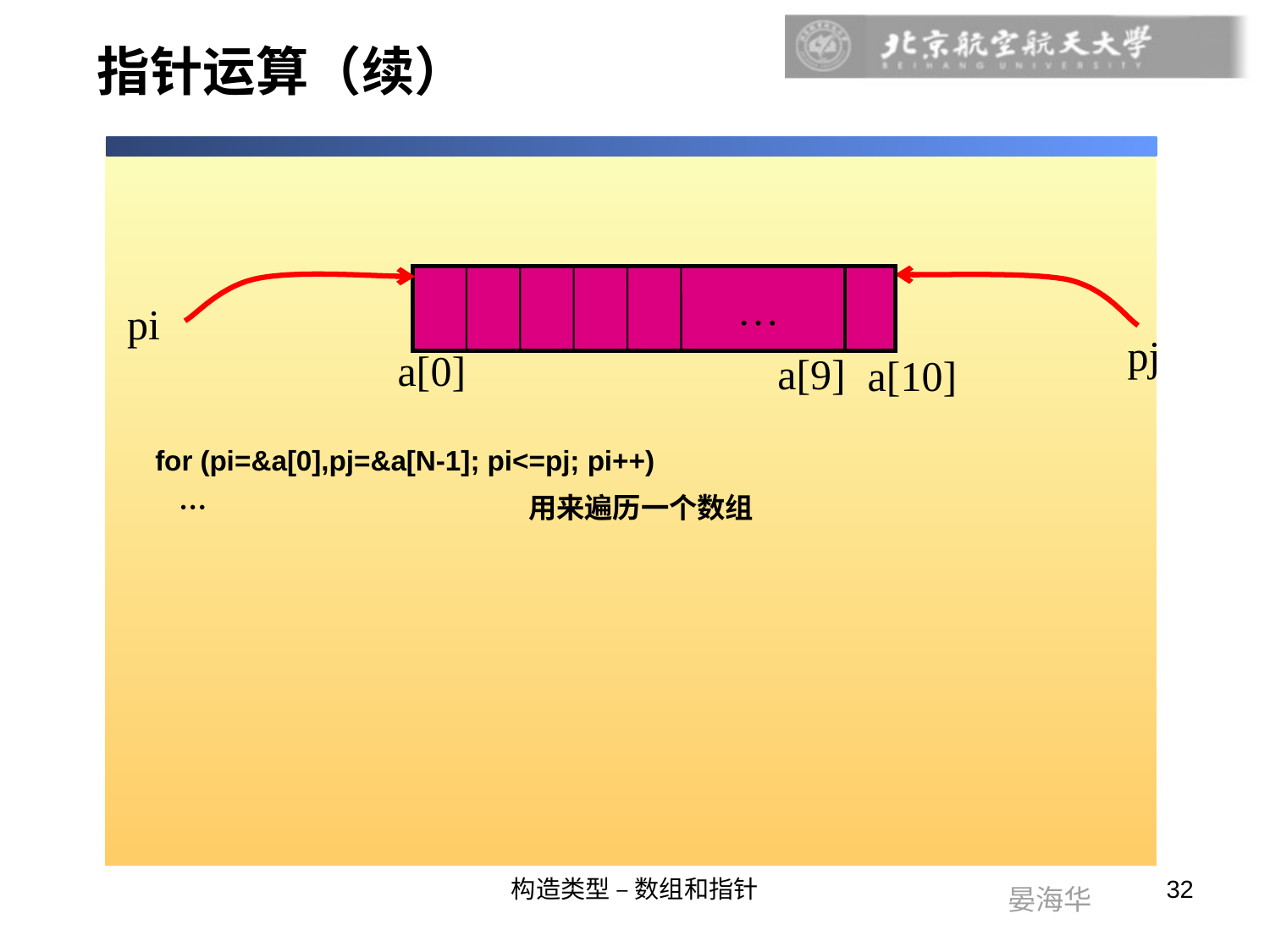

指针运算（续）
		…

a[0]

pi
pj
a[9]
a[10]
 for (pi=&a[0],pj=&a[N-1]; pi<=pj; pi++)
     …			用来遍历一个数组
构造类型 – 数组和指针
32